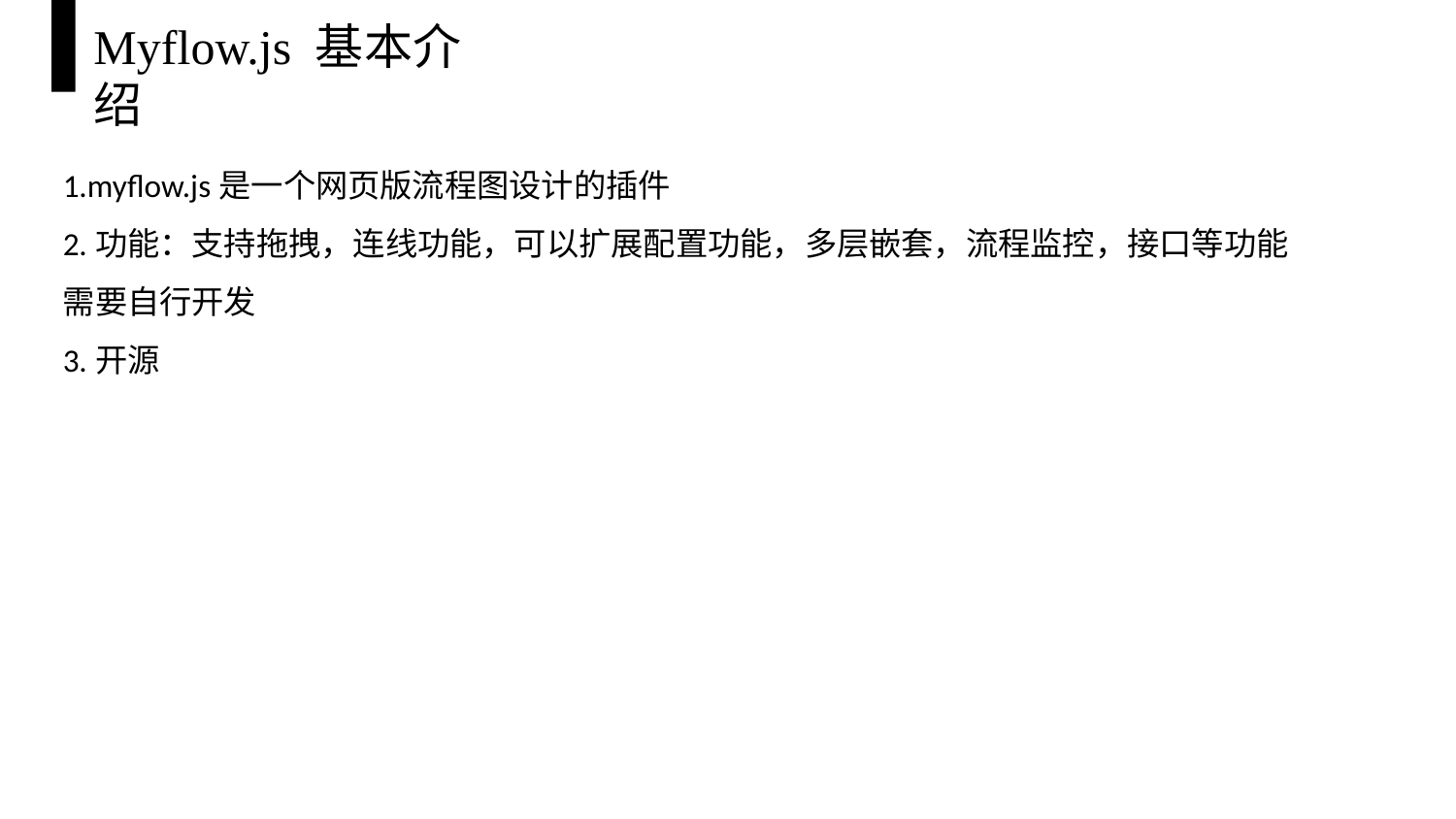

Myflow.js 基本介绍
1.myflow.js是一个网页版流程图设计的插件
2.功能：支持拖拽，连线功能，可以扩展配置功能，多层嵌套，流程监控，接口等功能需要自行开发
3.开源